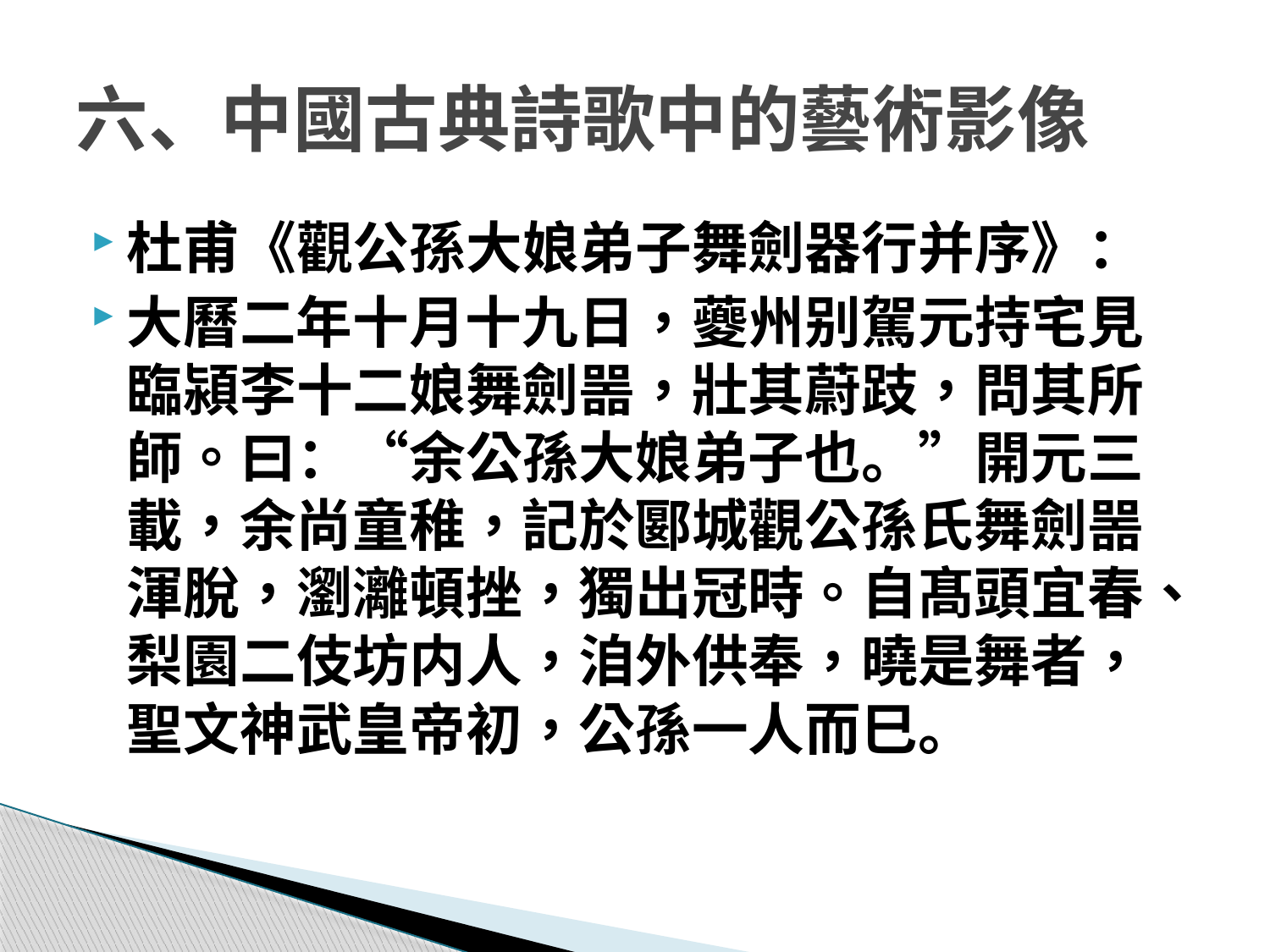

# 六、中國古典詩歌中的藝術影像
杜甫《觀公孫大娘弟子舞劍器行并序》：
大曆二年十月十九日，䕫州别駕元持宅見臨潁李十二娘舞劍噐，壯其蔚跂，問其所師。曰：“余公孫大娘弟子也。”開元三載，余尚童稚，記於郾城觀公孫氏舞劍噐渾脫，瀏灕頓挫，獨出冠時。自髙頭宜春、梨園二伎坊内人，洎外供奉，曉是舞者，聖文神武皇帝初，公孫一人而巳。